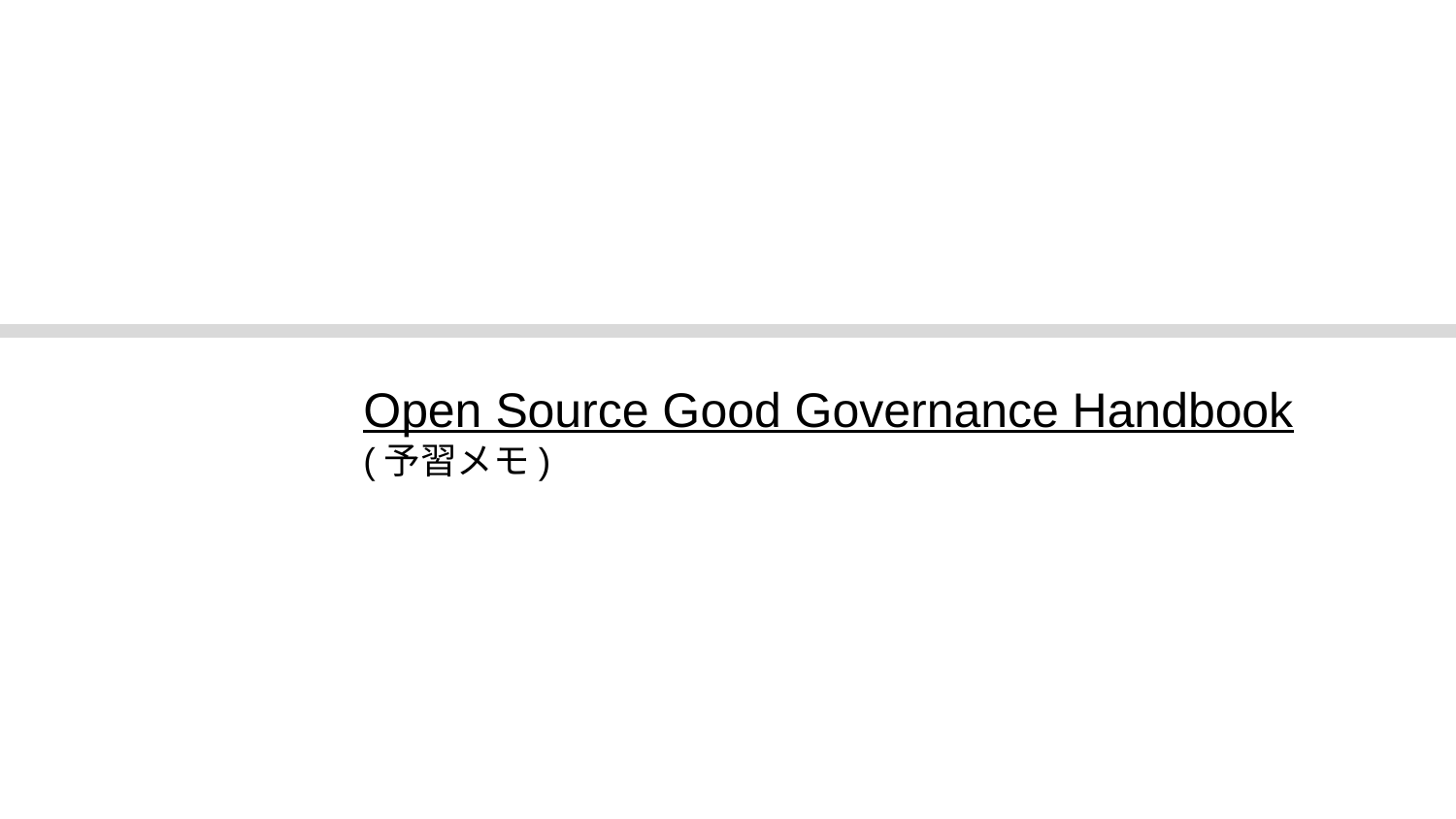

# Open Source Good Governance Handbook (予習メモ)